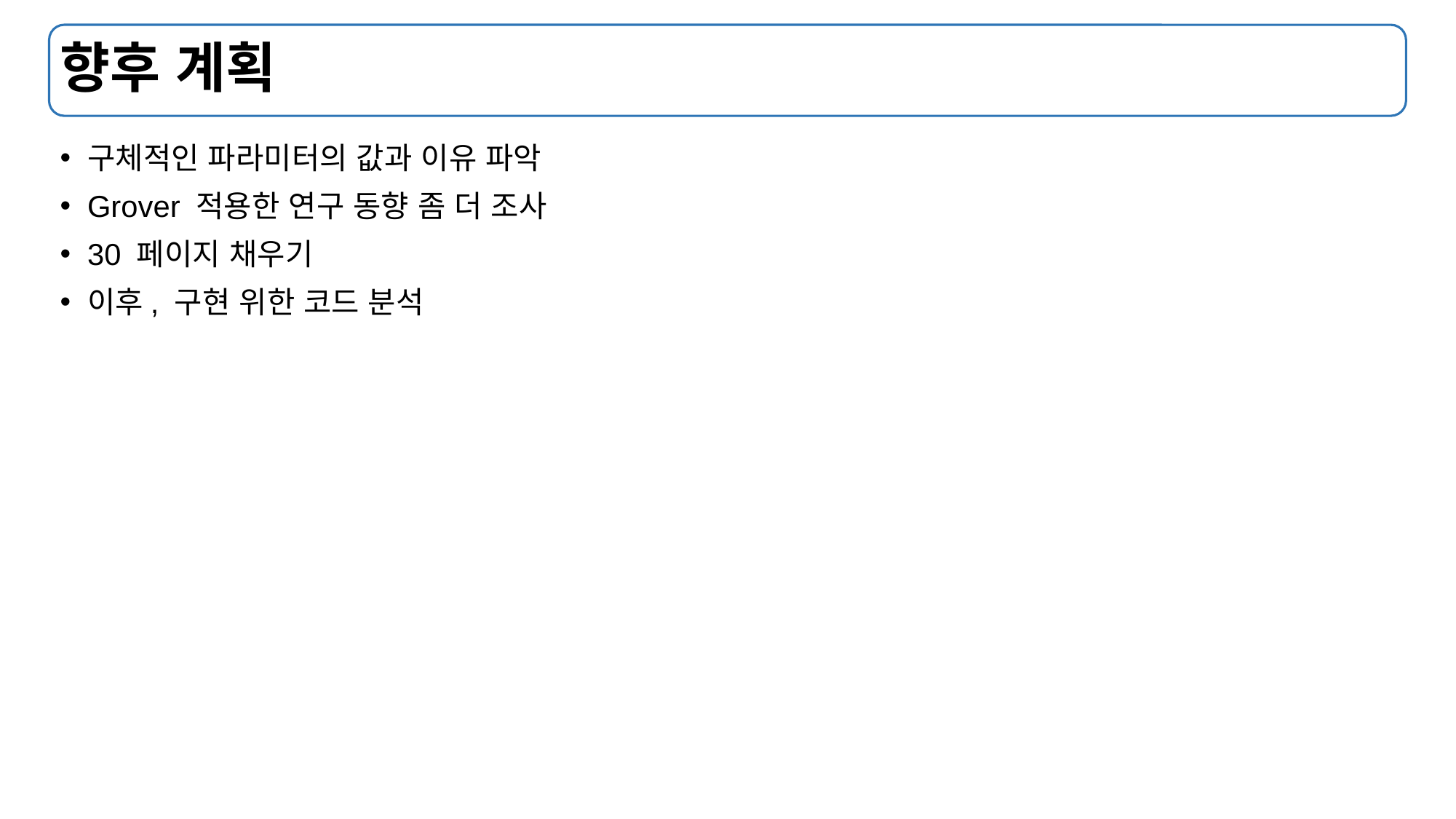

# 향후 계획
구체적인 파라미터의 값과 이유 파악
Grover 적용한 연구 동향 좀 더 조사
30 페이지 채우기
이후, 구현 위한 코드 분석